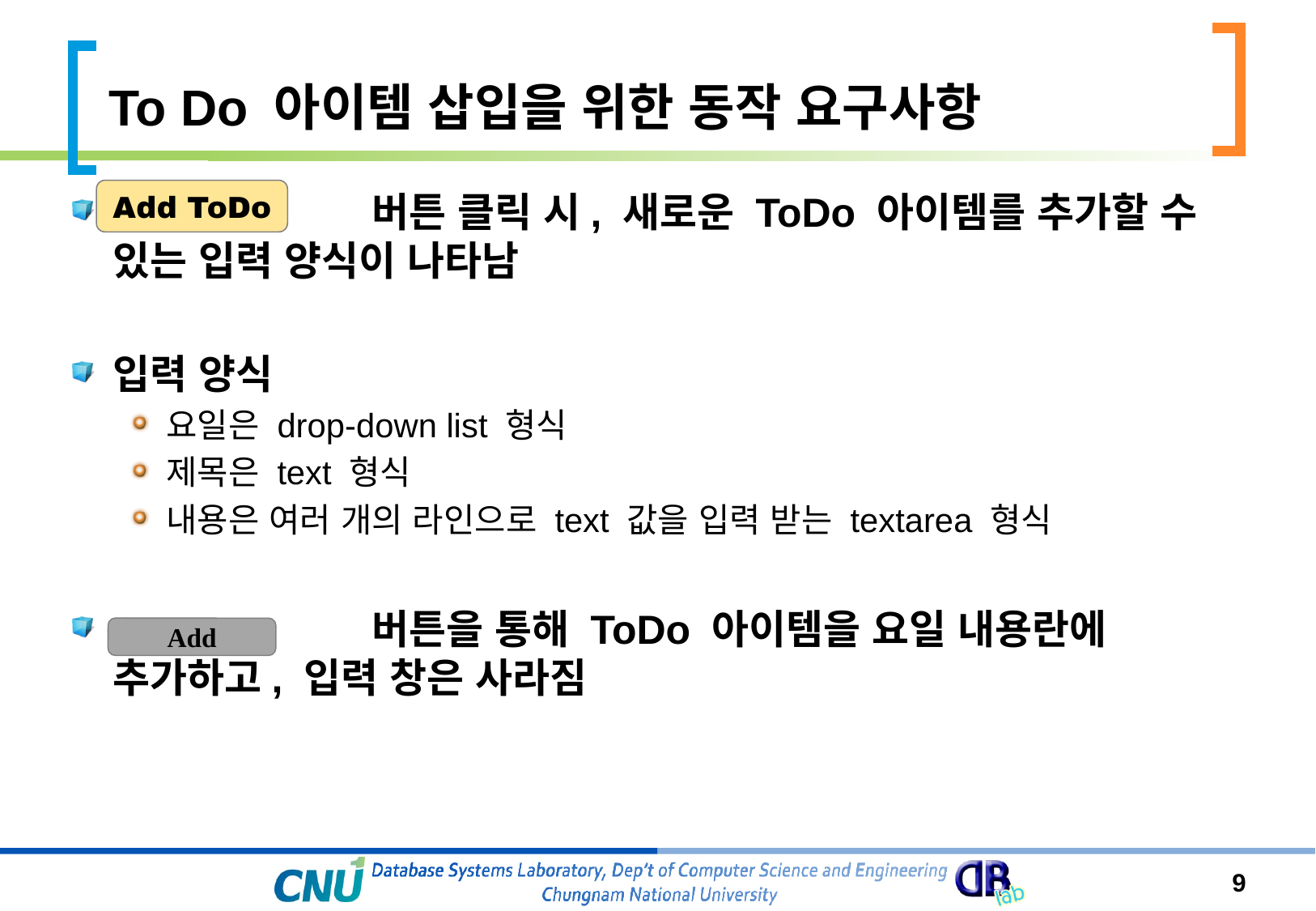

# To Do 아이템 삽입을 위한 동작 요구사항
                      버튼 클릭 시, 새로운 ToDo 아이템를 추가할 수 있는 입력 양식이 나타남

입력 양식
요일은 drop-down list 형식
제목은 text 형식
내용은 여러 개의 라인으로 text 값을 입력 받는 textarea 형식

                      버튼을 통해 ToDo 아이템을 요일 내용란에 추가하고, 입력 창은 사라짐

Add ToDo
Add
9